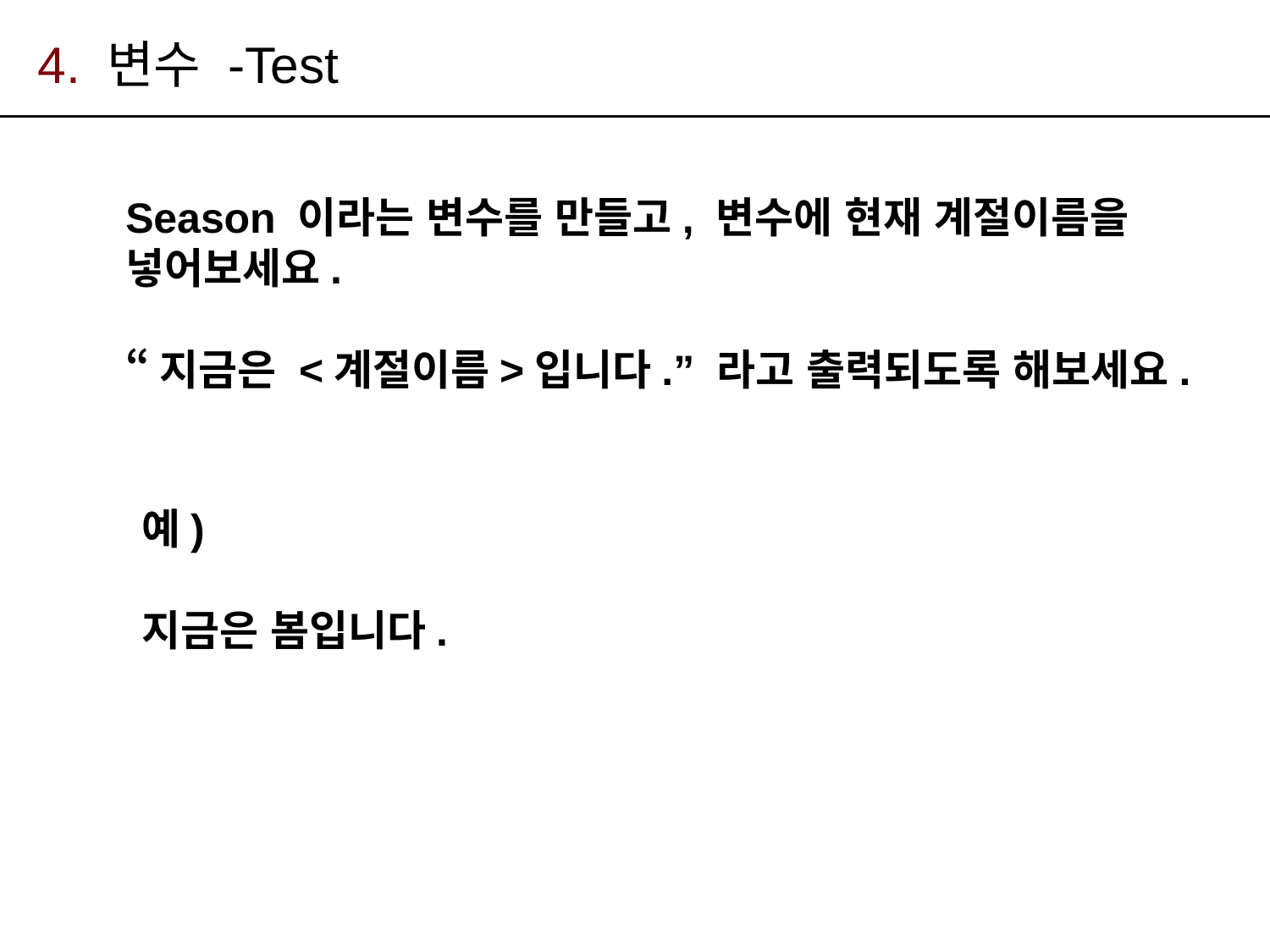

# 4. 변수 -Test
Season 이라는 변수를 만들고, 변수에 현재 계절이름을
넣어보세요.

“지금은 <계절이름>입니다.” 라고 출력되도록 해보세요.
예)

지금은 봄입니다.